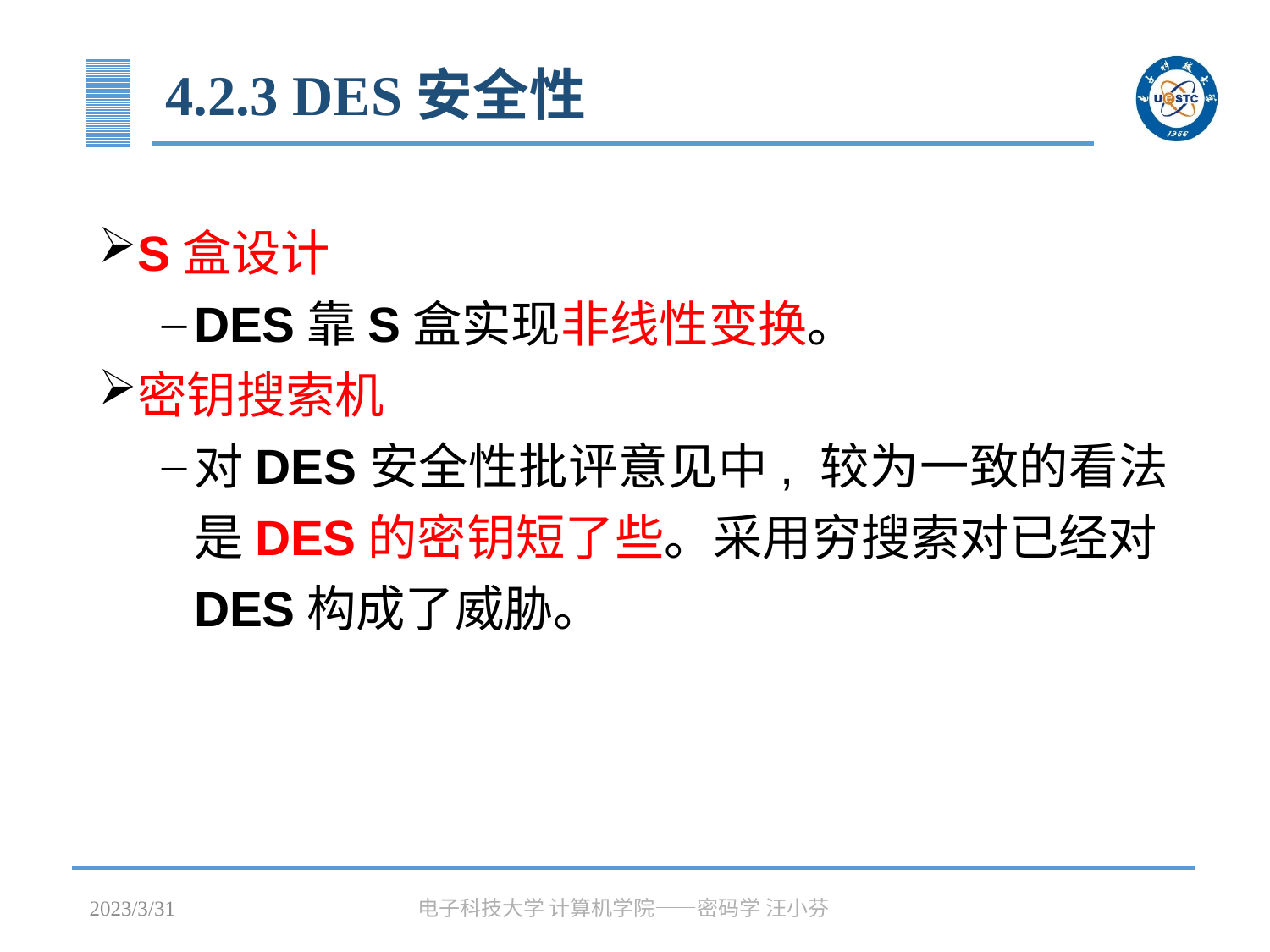

# 4.2.3 DES安全性
S盒设计
DES靠S盒实现非线性变换。
密钥搜索机
对DES安全性批评意见中, 较为一致的看法是DES的密钥短了些。采用穷搜索对已经对DES构成了威胁。
2023/3/31
电子科技大学 计算机学院——密码学 汪小芬